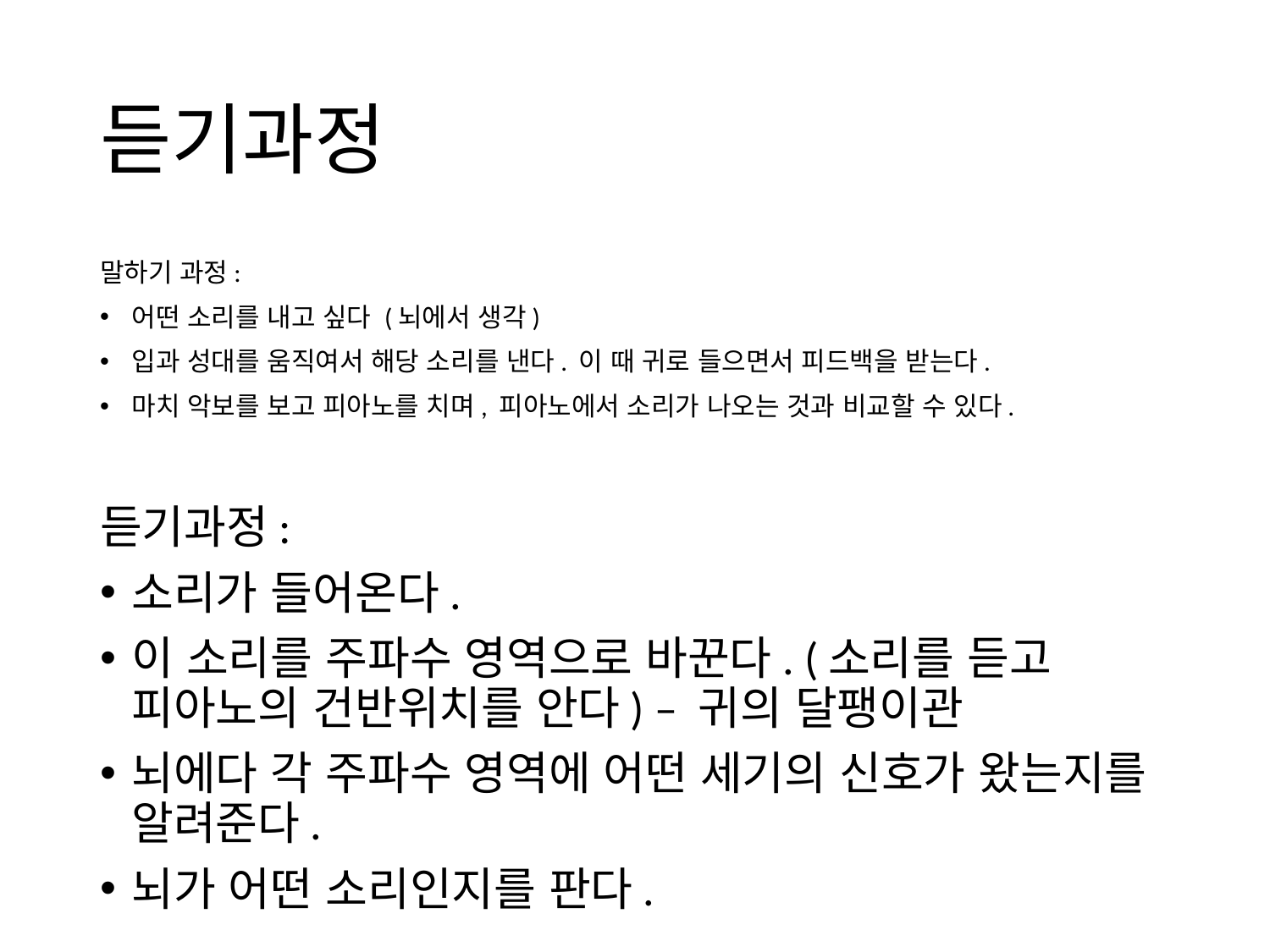

# 듣기과정
말하기 과정:
어떤 소리를 내고 싶다 (뇌에서 생각)
입과 성대를 움직여서 해당 소리를 낸다. 이 때 귀로 들으면서 피드백을 받는다.
마치 악보를 보고 피아노를 치며, 피아노에서 소리가 나오는 것과 비교할 수 있다.

듣기과정:
소리가 들어온다.
이 소리를 주파수 영역으로 바꾼다. (소리를 듣고 피아노의 건반위치를 안다) – 귀의 달팽이관
뇌에다 각 주파수 영역에 어떤 세기의 신호가 왔는지를 알려준다.
뇌가 어떤 소리인지를 판다.